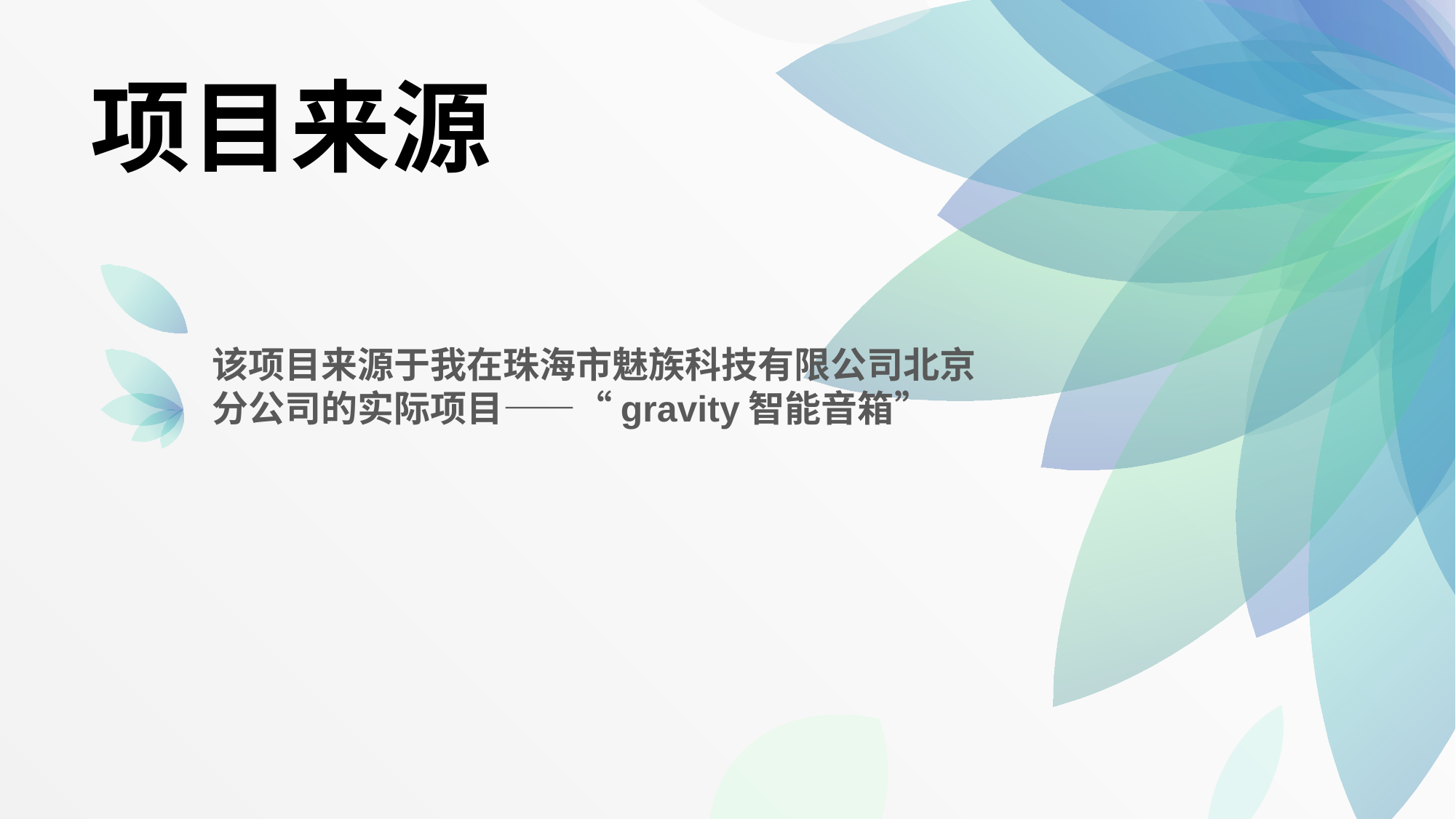

项目来源

该项目来源于我在珠海市魅族科技有限公司北京分公司的实际项目——“gravity智能音箱”